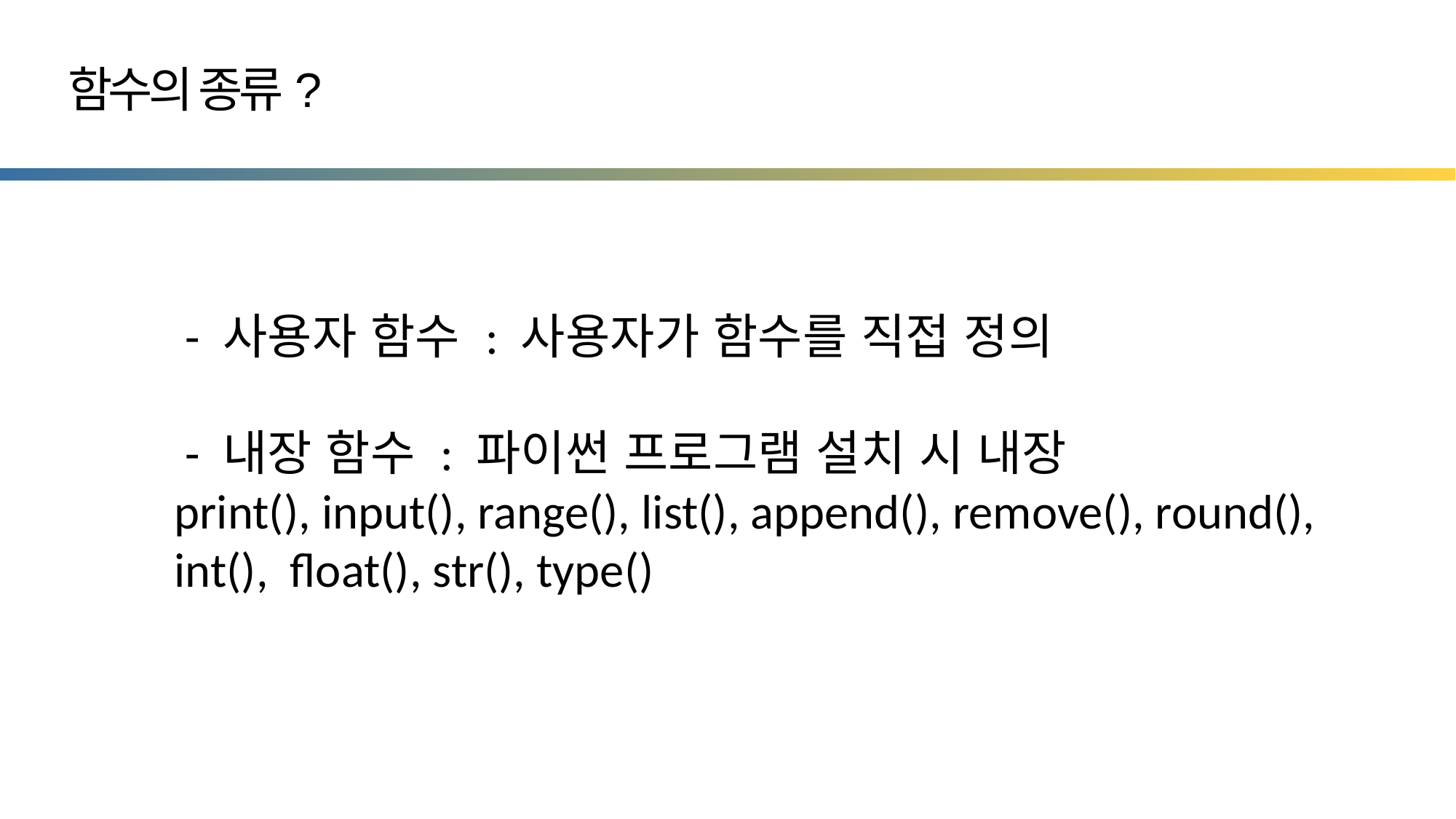

함수의 종류?
 - 사용자 함수 : 사용자가 함수를 직접 정의

 - 내장 함수 : 파이썬 프로그램 설치 시 내장
print(), input(), range(), list(), append(), remove(), round(), int(),  float(), str(), type()